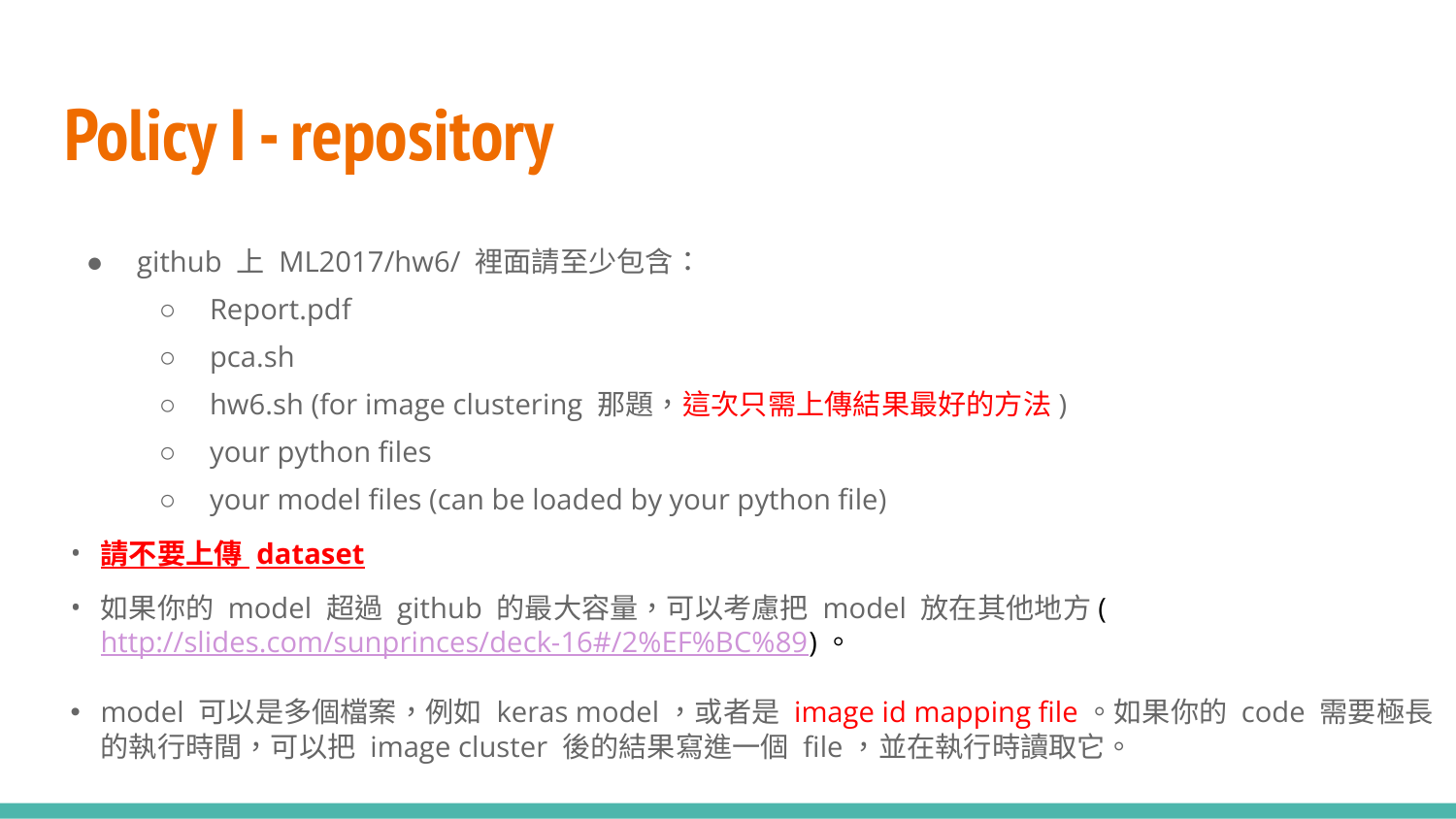

# Policy I - repository
github 上 ML2017/hw6/ 裡面請至少包含：
Report.pdf
pca.sh
hw6.sh (for image clustering 那題，這次只需上傳結果最好的方法)
your python files
your model files (can be loaded by your python file)
請不要上傳 dataset
如果你的 model 超過 github 的最大容量，可以考慮把 model 放在其他地方(http://slides.com/sunprinces/deck-16#/2%EF%BC%89)。
model 可以是多個檔案，例如 keras model，或者是 image id mapping file。如果你的 code 需要極長的執行時間，可以把 image cluster 後的結果寫進一個 file，並在執行時讀取它。